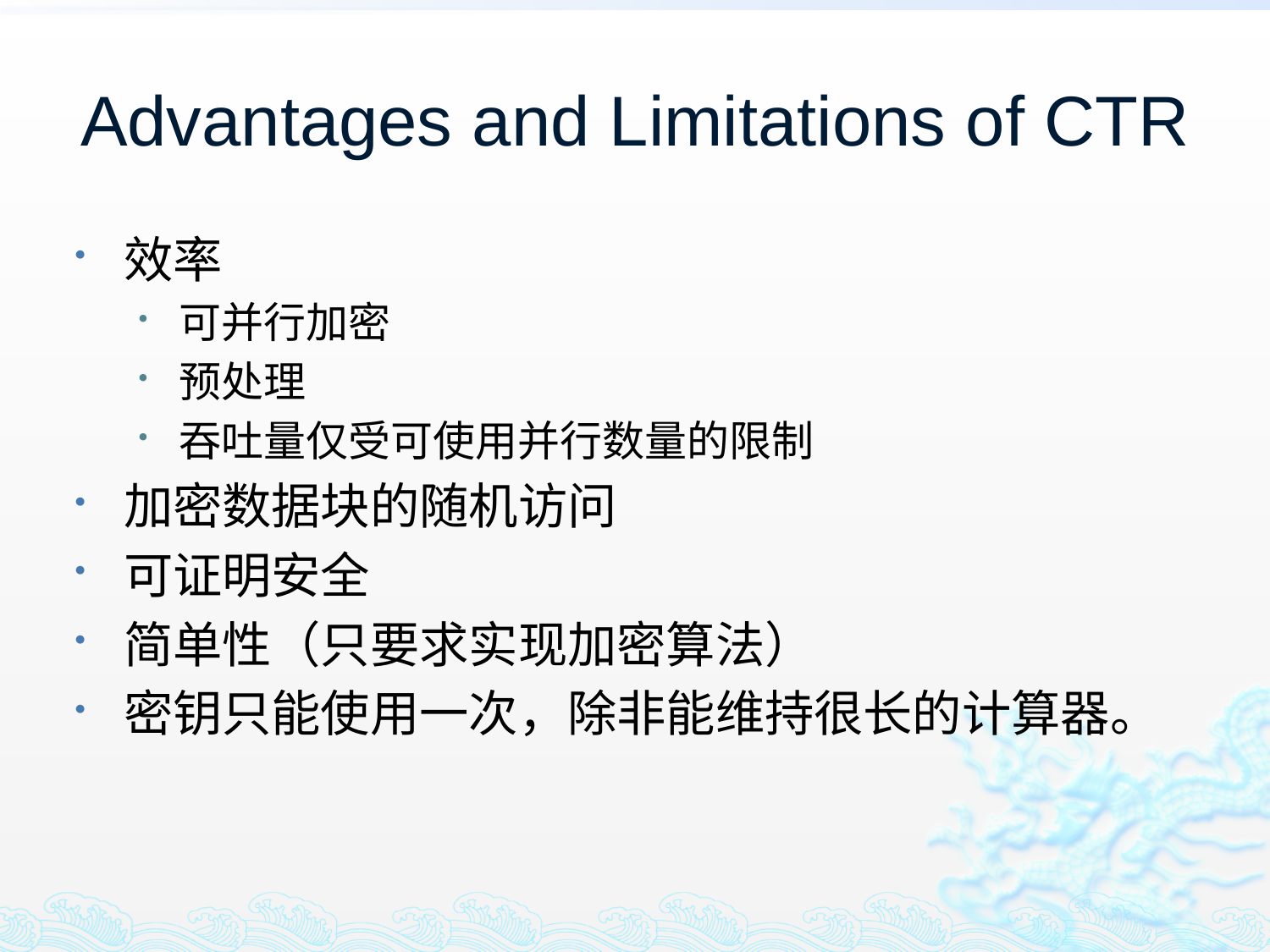

# Advantages and Limitations of CTR
效率
可并行加密
预处理
吞吐量仅受可使用并行数量的限制
加密数据块的随机访问
可证明安全
简单性（只要求实现加密算法）
密钥只能使用一次，除非能维持很长的计算器。